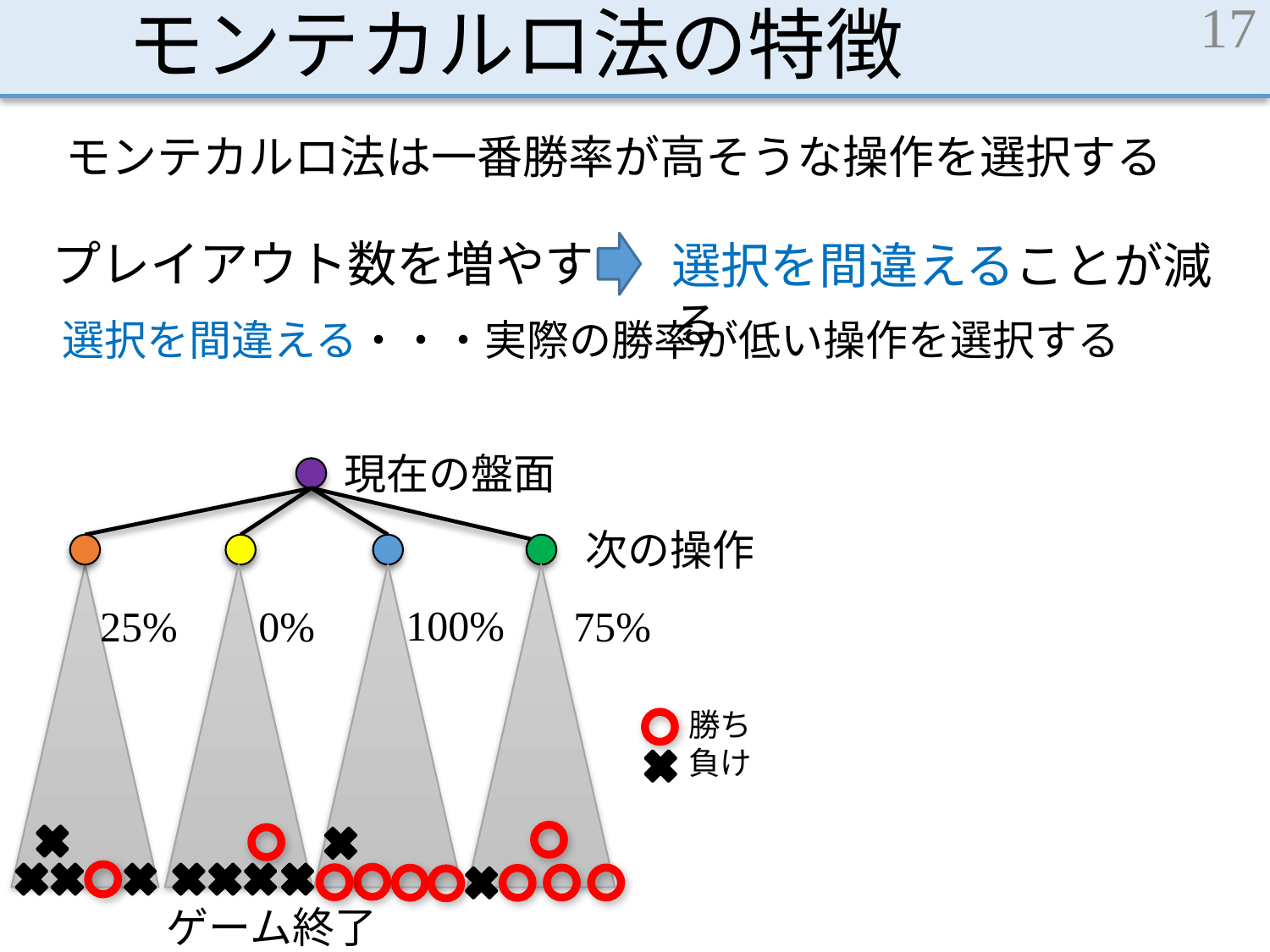

# モンテカルロ法の特徴
17
モンテカルロ法は一番勝率が高そうな操作を選択する
選択を間違えることが減る
プレイアウト数を増やす

選択を間違える・・・実際の勝率が低い操作を選択する
現在の盤面

次の操作

100%
25%
0%
75%
勝ち
負け

ゲーム終了